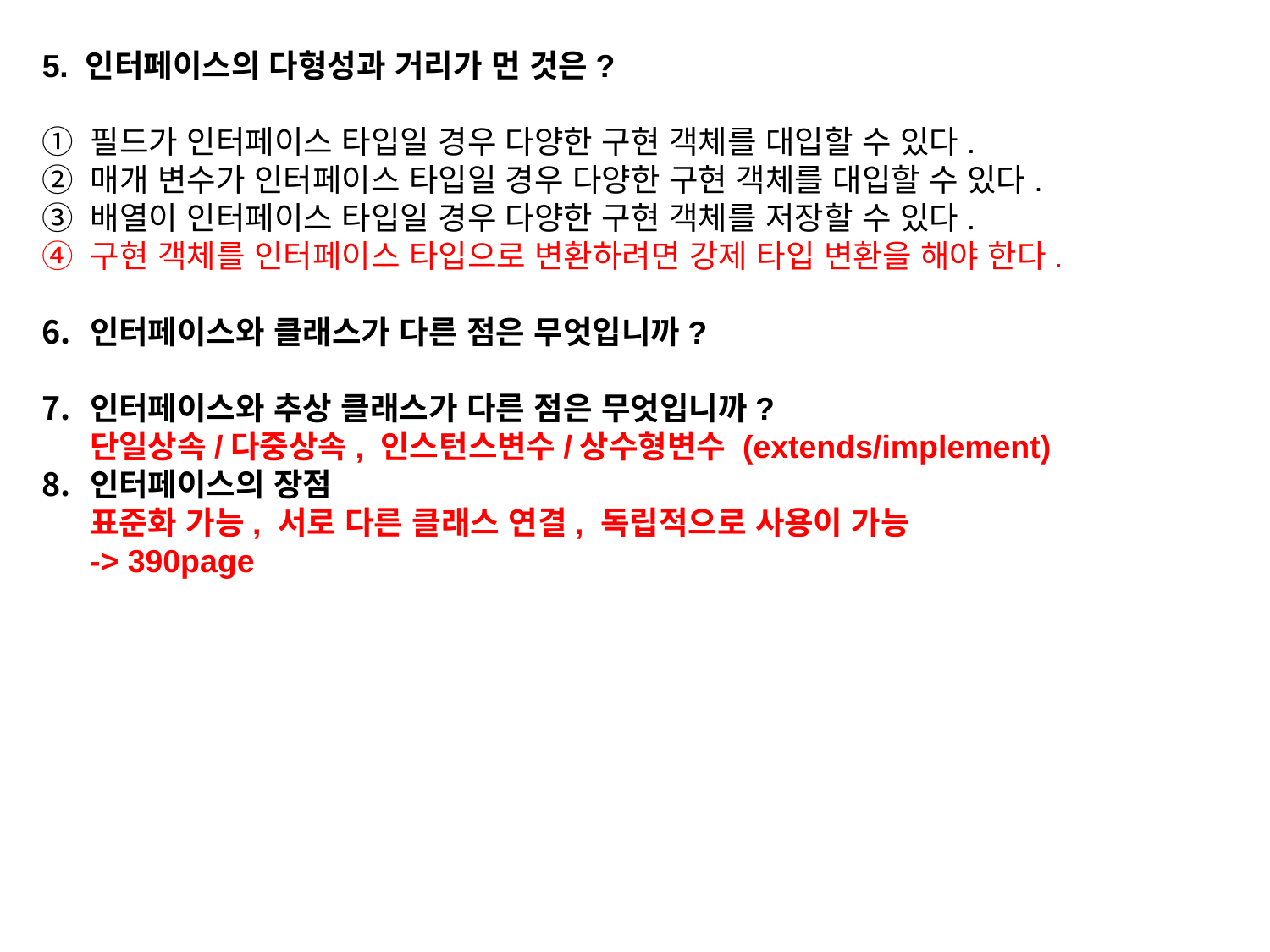

5. 인터페이스의 다형성과 거리가 먼 것은?

① 필드가 인터페이스 타입일 경우 다양한 구현 객체를 대입할 수 있다.
② 매개 변수가 인터페이스 타입일 경우 다양한 구현 객체를 대입할 수 있다.
③ 배열이 인터페이스 타입일 경우 다양한 구현 객체를 저장할 수 있다.
④ 구현 객체를 인터페이스 타입으로 변환하려면 강제 타입 변환을 해야 한다.

인터페이스와 클래스가 다른 점은 무엇입니까?

인터페이스와 추상 클래스가 다른 점은 무엇입니까?
	단일상속/다중상속, 인스턴스변수/상수형변수 (extends/implement)
인터페이스의 장점
	표준화 가능, 서로 다른 클래스 연결, 독립적으로 사용이 가능
	-> 390page